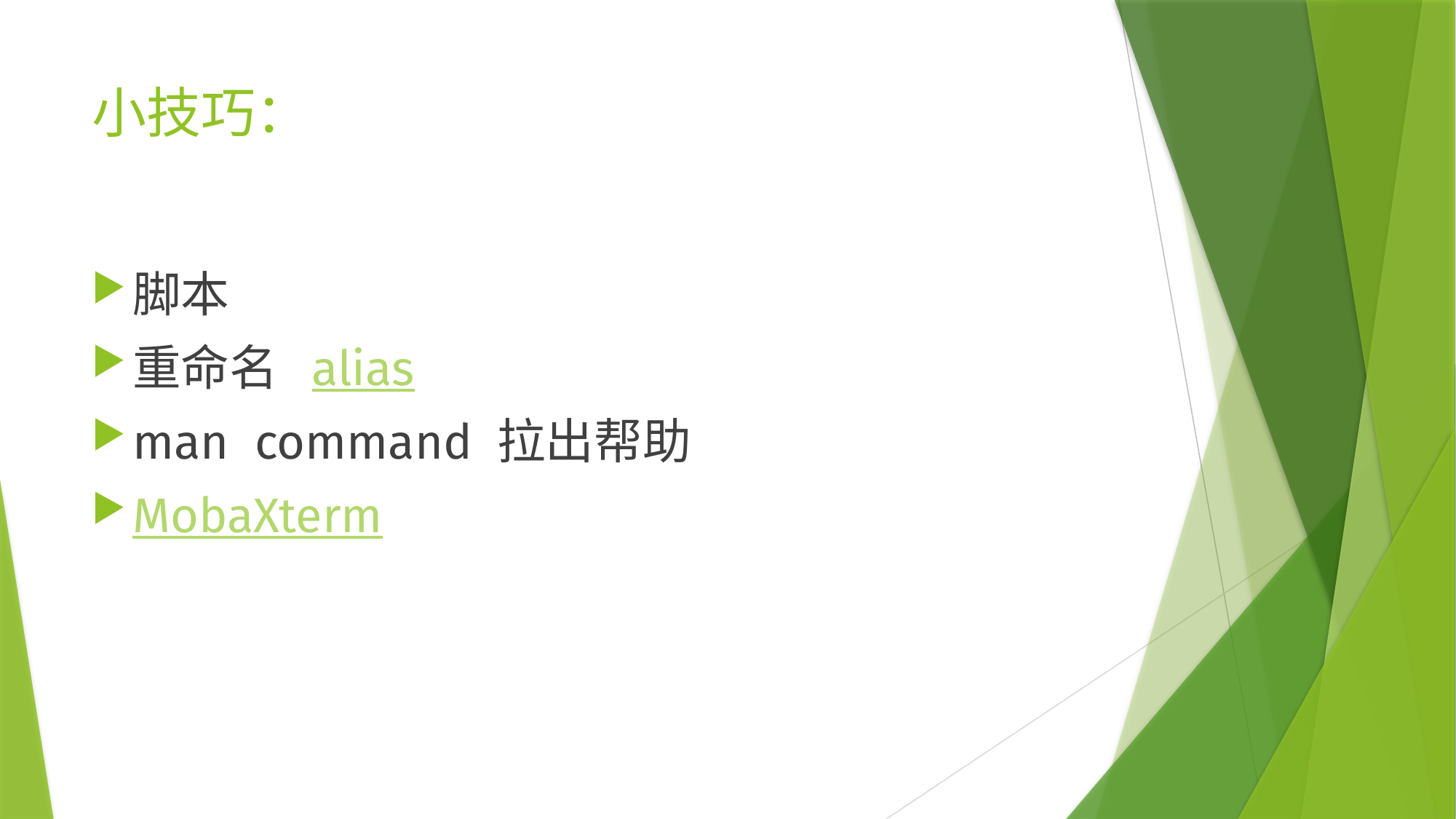

# 小技巧：
脚本
重命名  alias
man  command 拉出帮助
MobaXterm